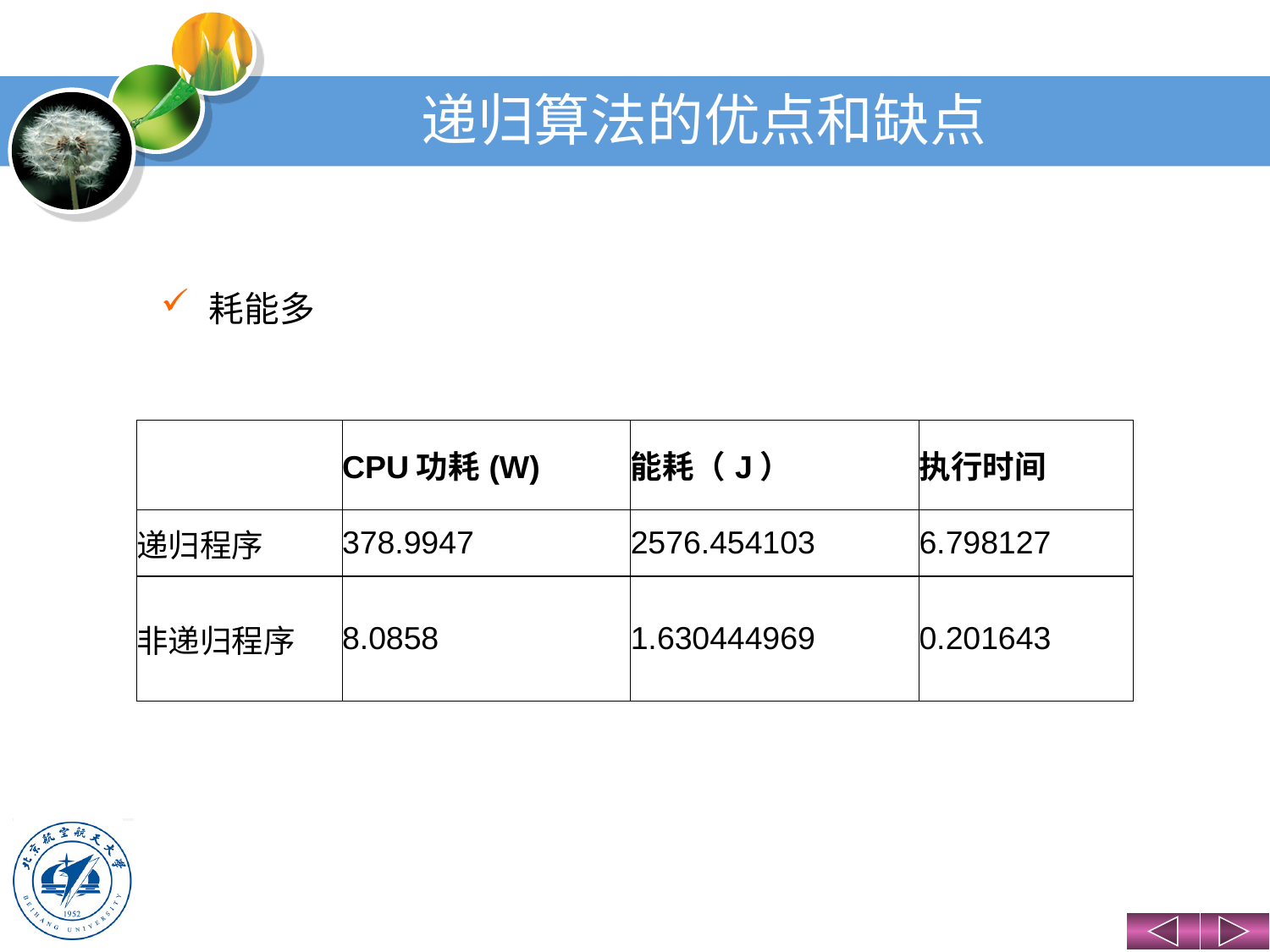

# 递归算法的优点和缺点

耗能多
|  | CPU功耗(W) | 能耗（J） | 执行时间 |
| --- | --- | --- | --- |
| 递归程序 | 378.9947 | 2576.454103 | 6.798127 |
| 非递归程序 | 8.0858 | 1.630444969 | 0.201643 |
90